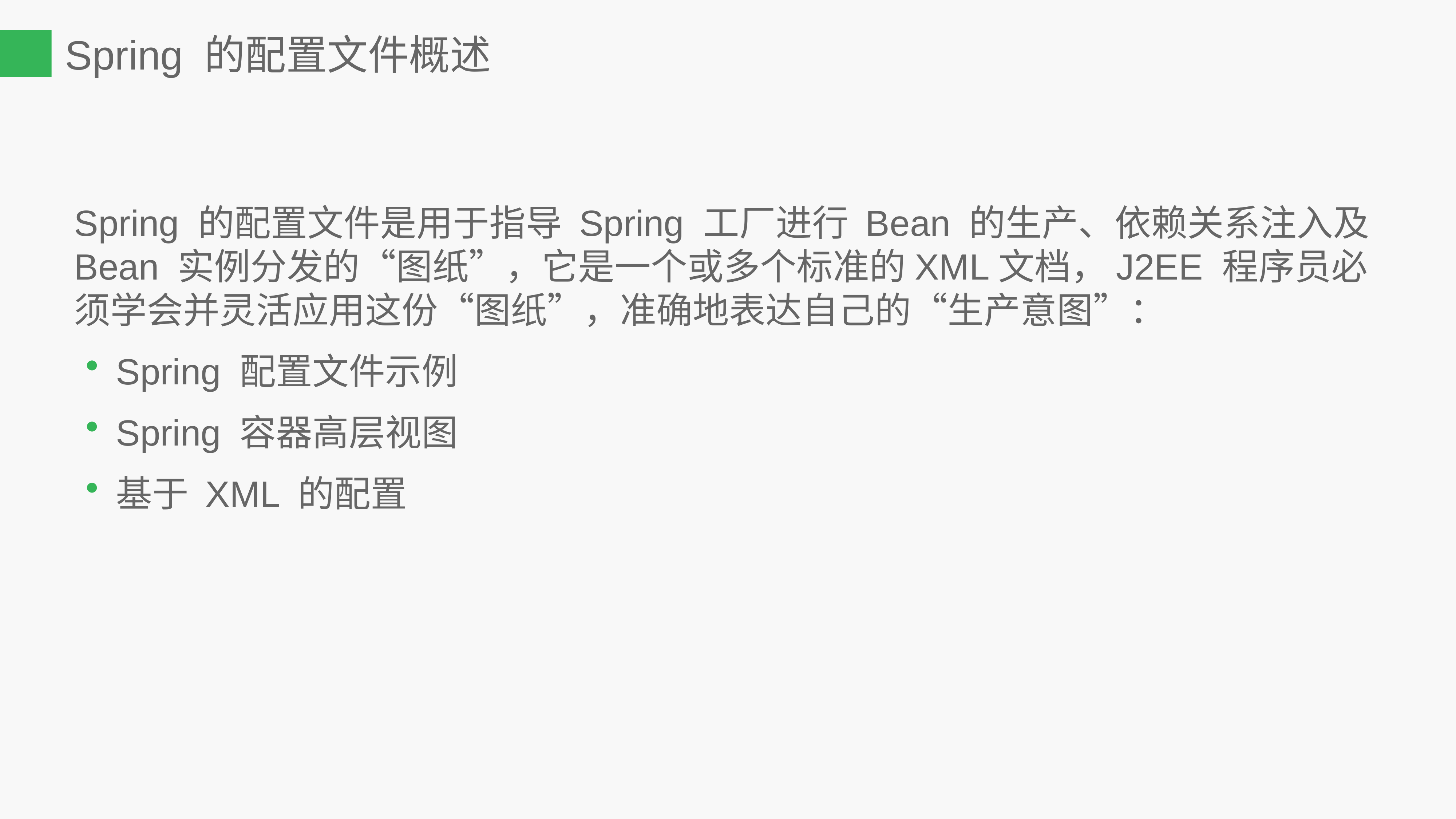

Spring 的配置文件概述

Spring 的配置文件是用于指导 Spring 工厂进行 Bean 的生产、依赖关系注入及 Bean 实例分发的“图纸”，它是一个或多个标准的XML文档，J2EE 程序员必须学会并灵活应用这份“图纸”，准确地表达自己的“生产意图”：
Spring 配置文件示例
Spring 容器高层视图
基于 XML 的配置